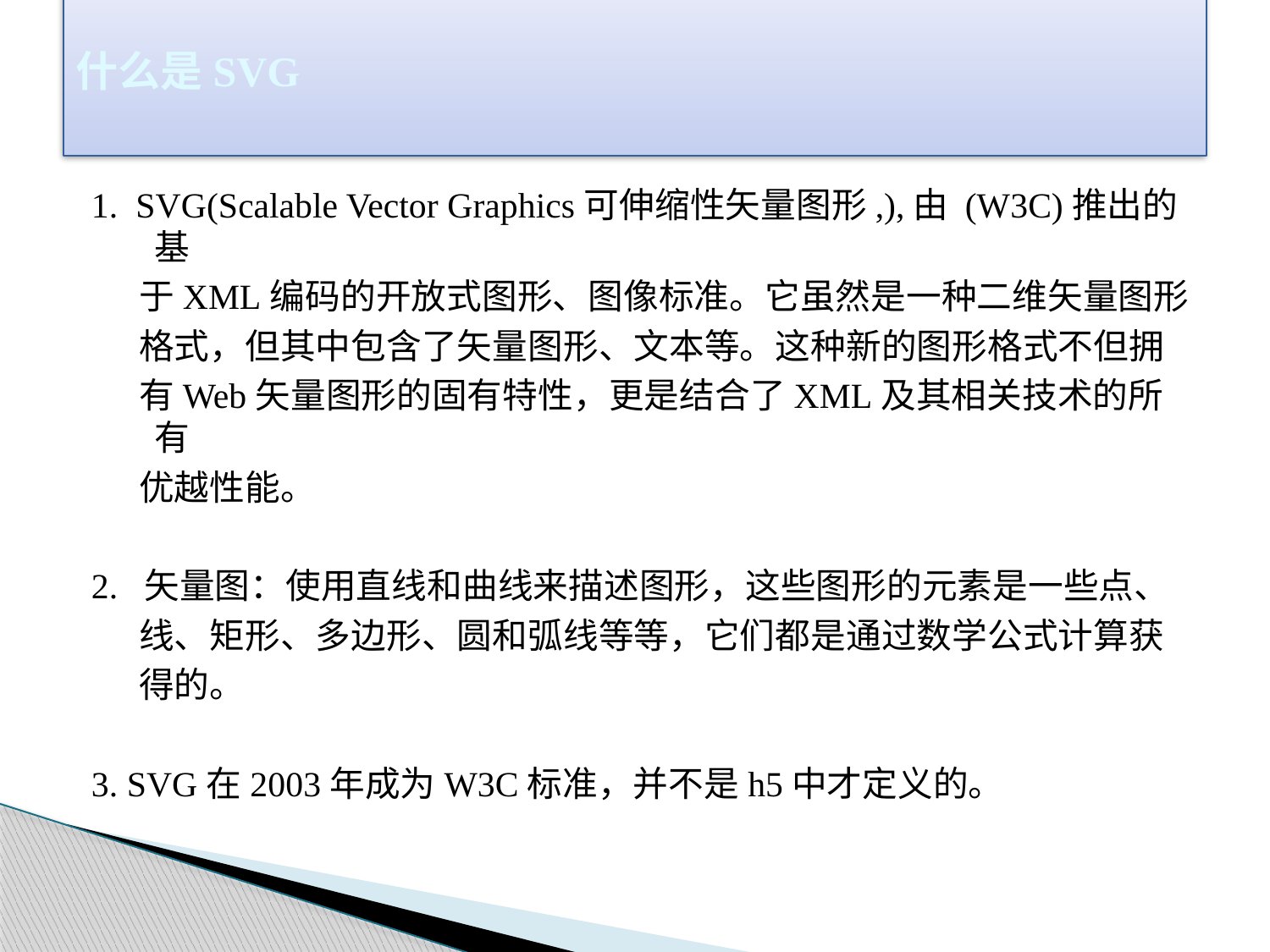

# 什么是SVG

1.  SVG(Scalable Vector Graphics可伸缩性矢量图形,),由 (W3C)推出的基
     于XML编码的开放式图形、图像标准。它虽然是一种二维矢量图形
     格式，但其中包含了矢量图形、文本等。这种新的图形格式不但拥
     有Web矢量图形的固有特性，更是结合了XML及其相关技术的所有
     优越性能。

2.  矢量图：使用直线和曲线来描述图形，这些图形的元素是一些点、
     线、矩形、多边形、圆和弧线等等，它们都是通过数学公式计算获
     得的。

3. SVG在2003年成为W3C标准，并不是h5中才定义的。